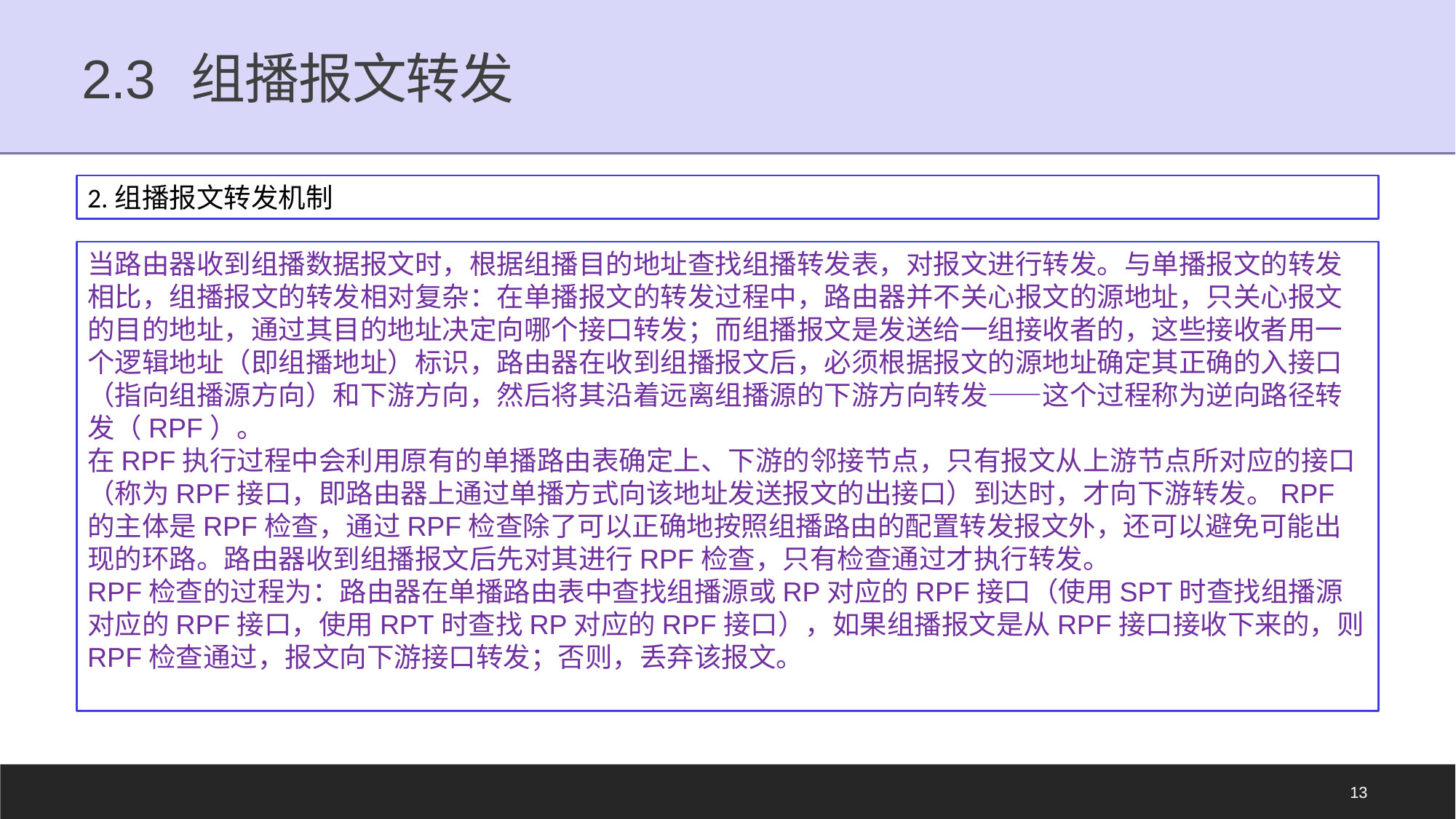

# 2.3	组播报文转发
2.组播报文转发机制
当路由器收到组播数据报文时，根据组播目的地址查找组播转发表，对报文进行转发。与单播报文的转发相比，组播报文的转发相对复杂：在单播报文的转发过程中，路由器并不关心报文的源地址，只关心报文的目的地址，通过其目的地址决定向哪个接口转发；而组播报文是发送给一组接收者的，这些接收者用一个逻辑地址（即组播地址）标识，路由器在收到组播报文后，必须根据报文的源地址确定其正确的入接口（指向组播源方向）和下游方向，然后将其沿着远离组播源的下游方向转发——这个过程称为逆向路径转发（RPF）。
在RPF执行过程中会利用原有的单播路由表确定上、下游的邻接节点，只有报文从上游节点所对应的接口（称为RPF接口，即路由器上通过单播方式向该地址发送报文的出接口）到达时，才向下游转发。RPF的主体是RPF检查，通过RPF检查除了可以正确地按照组播路由的配置转发报文外，还可以避免可能出现的环路。路由器收到组播报文后先对其进行RPF检查，只有检查通过才执行转发。
RPF检查的过程为：路由器在单播路由表中查找组播源或RP对应的RPF接口（使用SPT时查找组播源对应的RPF接口，使用RPT时查找RP对应的RPF接口），如果组播报文是从RPF接口接收下来的，则RPF检查通过，报文向下游接口转发；否则，丢弃该报文。

13